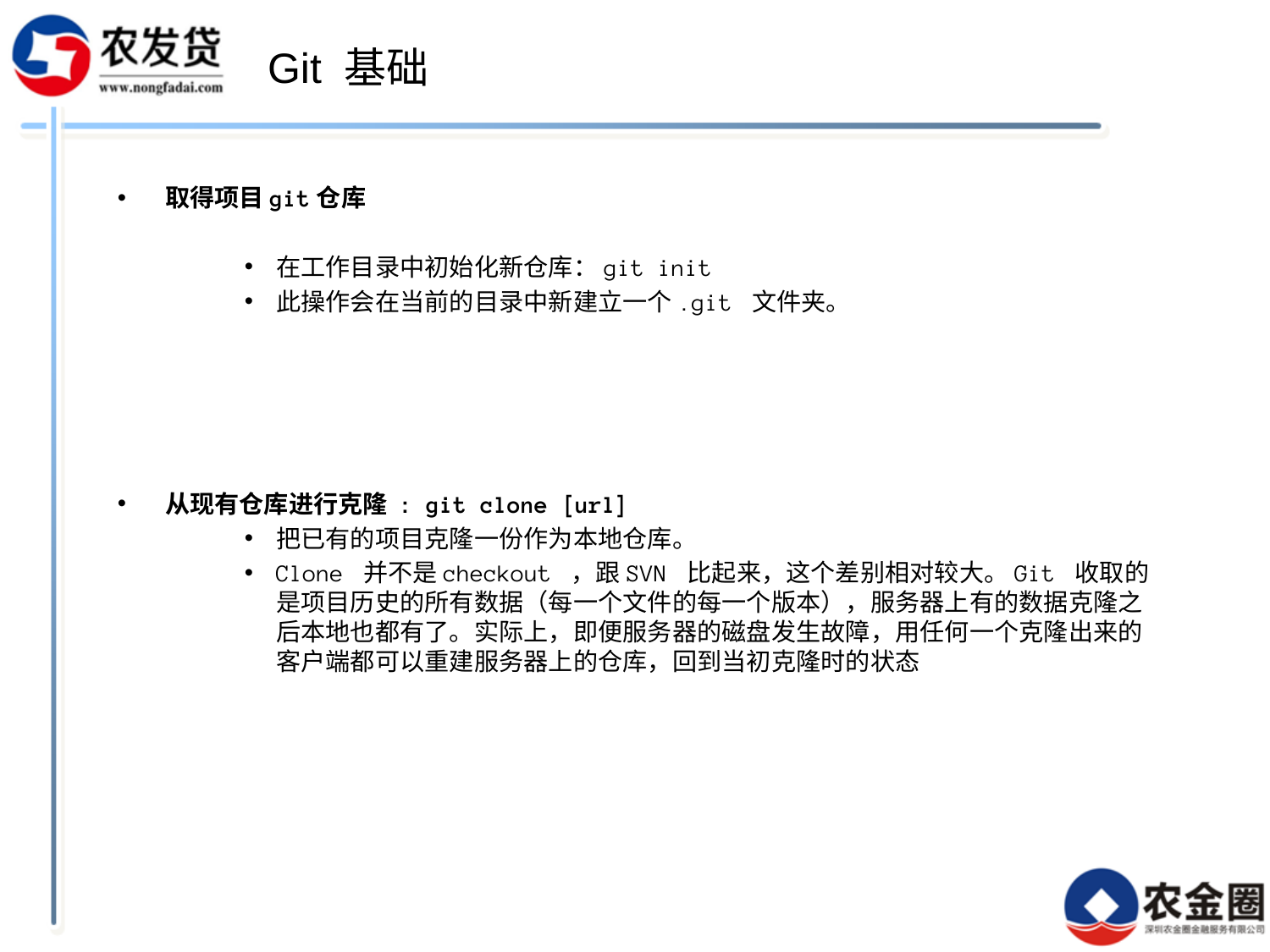

# Git 基础
取得项目git仓库

在工作目录中初始化新仓库：git init
此操作会在当前的目录中新建立一个.git 文件夹。

从现有仓库进行克隆 : git clone [url]
把已有的项目克隆一份作为本地仓库。
Clone 并不是checkout ，跟SVN 比起来，这个差别相对较大。Git 收取的是项目历史的所有数据（每一个文件的每一个版本），服务器上有的数据克隆之后本地也都有了。实际上，即便服务器的磁盘发生故障，用任何一个克隆出来的客户端都可以重建服务器上的仓库，回到当初克隆时的状态